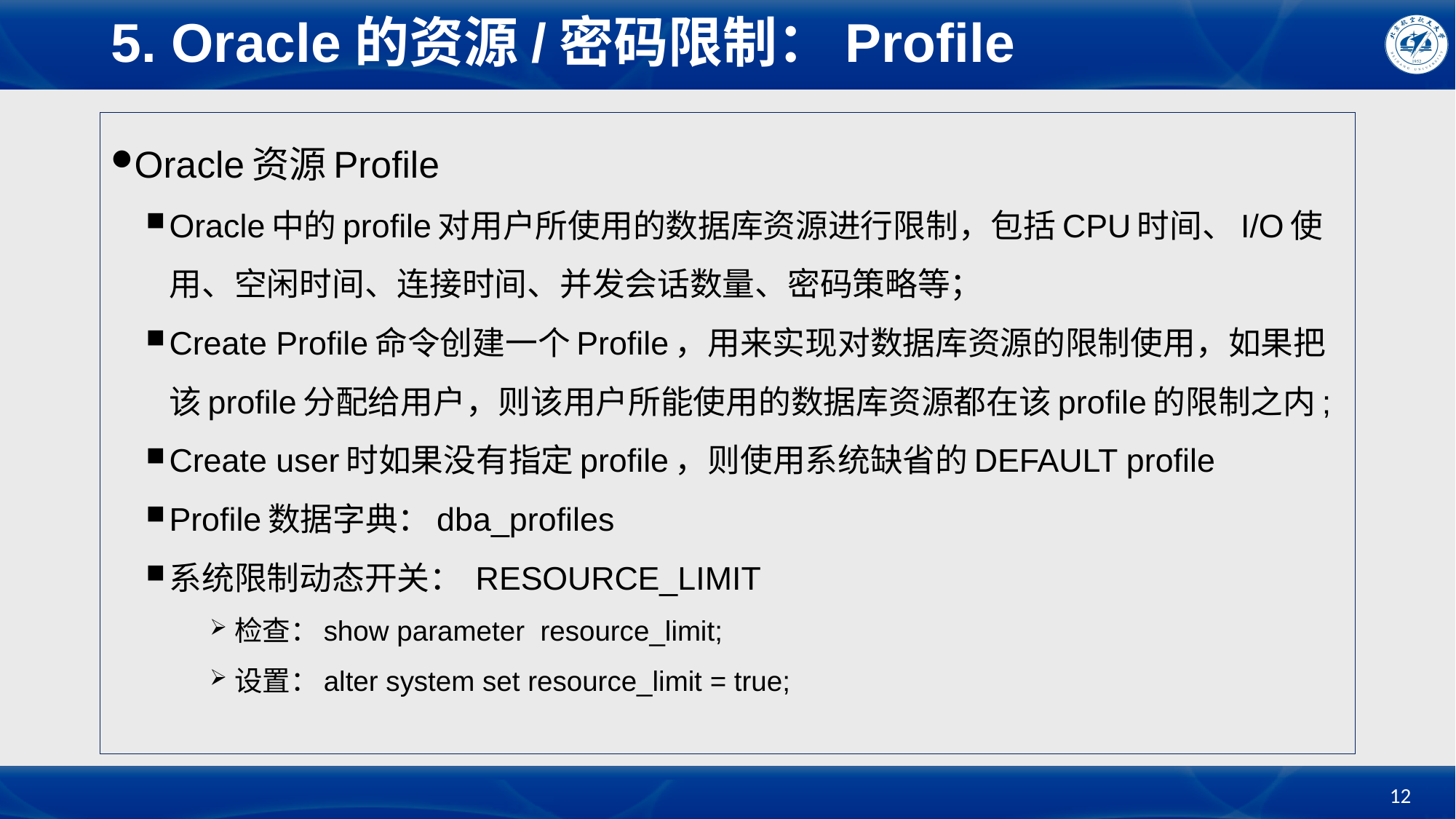

# 5. Oracle的资源/密码限制：Profile
Oracle资源Profile
Oracle中的profile对用户所使用的数据库资源进行限制，包括CPU时间、I/O使用、空闲时间、连接时间、并发会话数量、密码策略等；
Create Profile命令创建一个Profile，用来实现对数据库资源的限制使用，如果把该profile分配给用户，则该用户所能使用的数据库资源都在该profile的限制之内;
Create user时如果没有指定profile，则使用系统缺省的DEFAULT profile
Profile数据字典：dba_profiles
系统限制动态开关： RESOURCE_LIMIT
检查：show parameter  resource_limit;
设置：alter system set resource_limit = true;
12